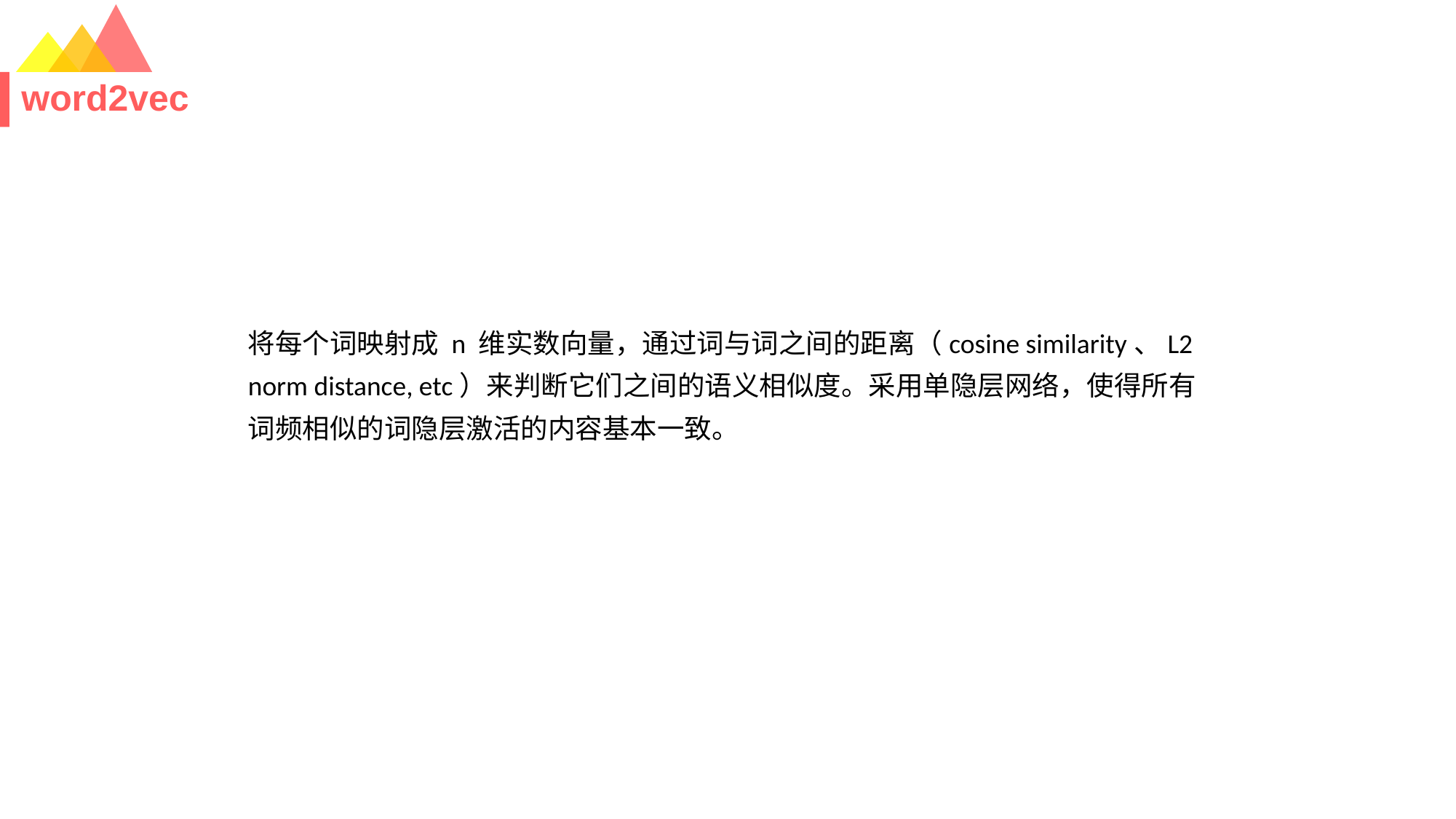

# word2vec
将每个词映射成 n 维实数向量，通过词与词之间的距离（cosine similarity、L2 norm distance, etc）来判断它们之间的语义相似度。采用单隐层网络，使得所有词频相似的词隐层激活的内容基本一致。